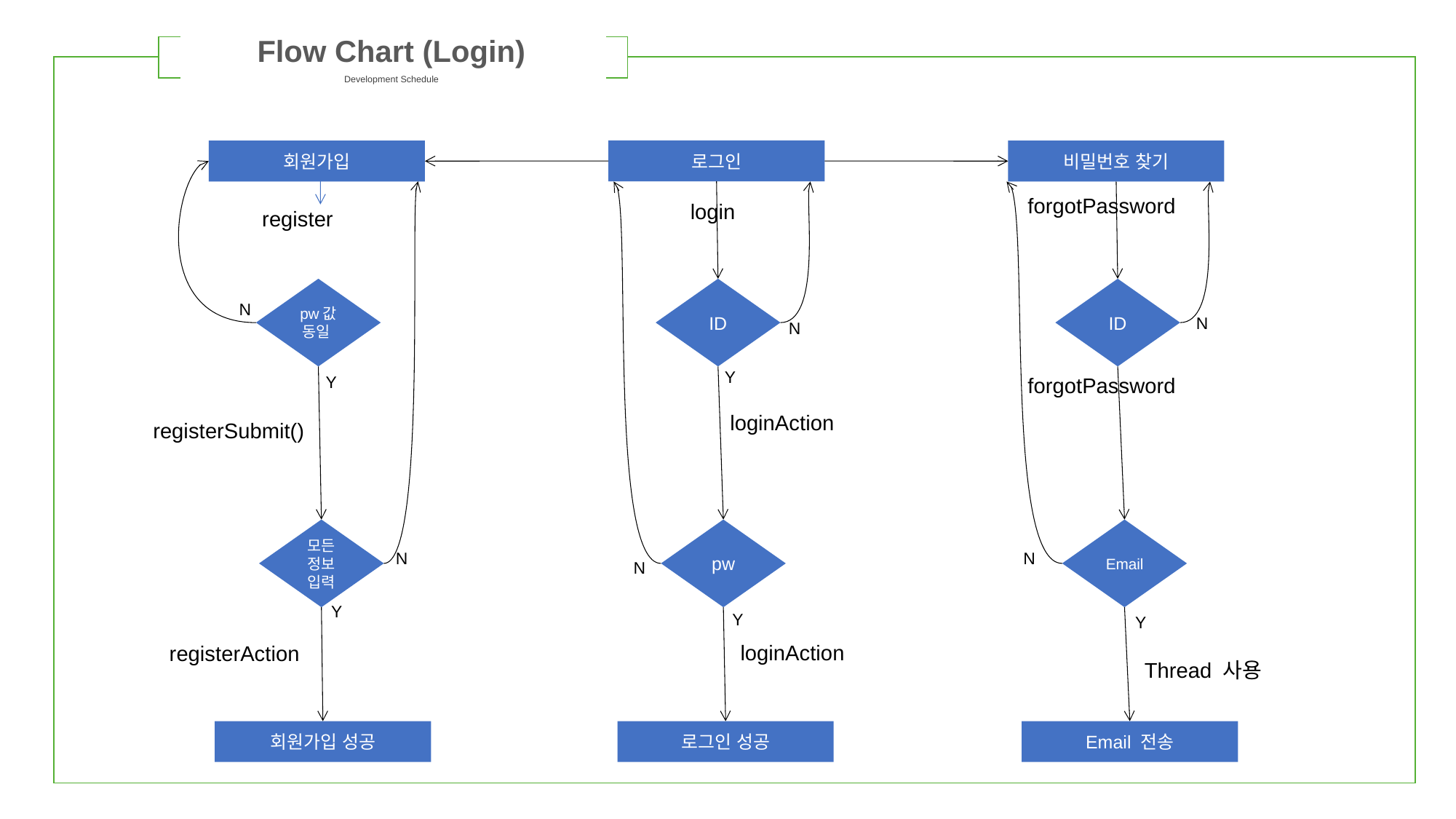

Flow Chart (Login)
Development Schedule
|  |  |  |
| --- | --- | --- |

로그인
회원가입
비밀번호 찾기
forgotPassword
login
register

pw값 동일
ID
ID
N
N
N
Y
Y
forgotPassword
loginAction
registerSubmit()
모든 정보 입력
pw
Email
N
N
N
Y
Y
Y
loginAction
registerAction
Thread 사용
회원가입 성공
로그인 성공
Email 전송